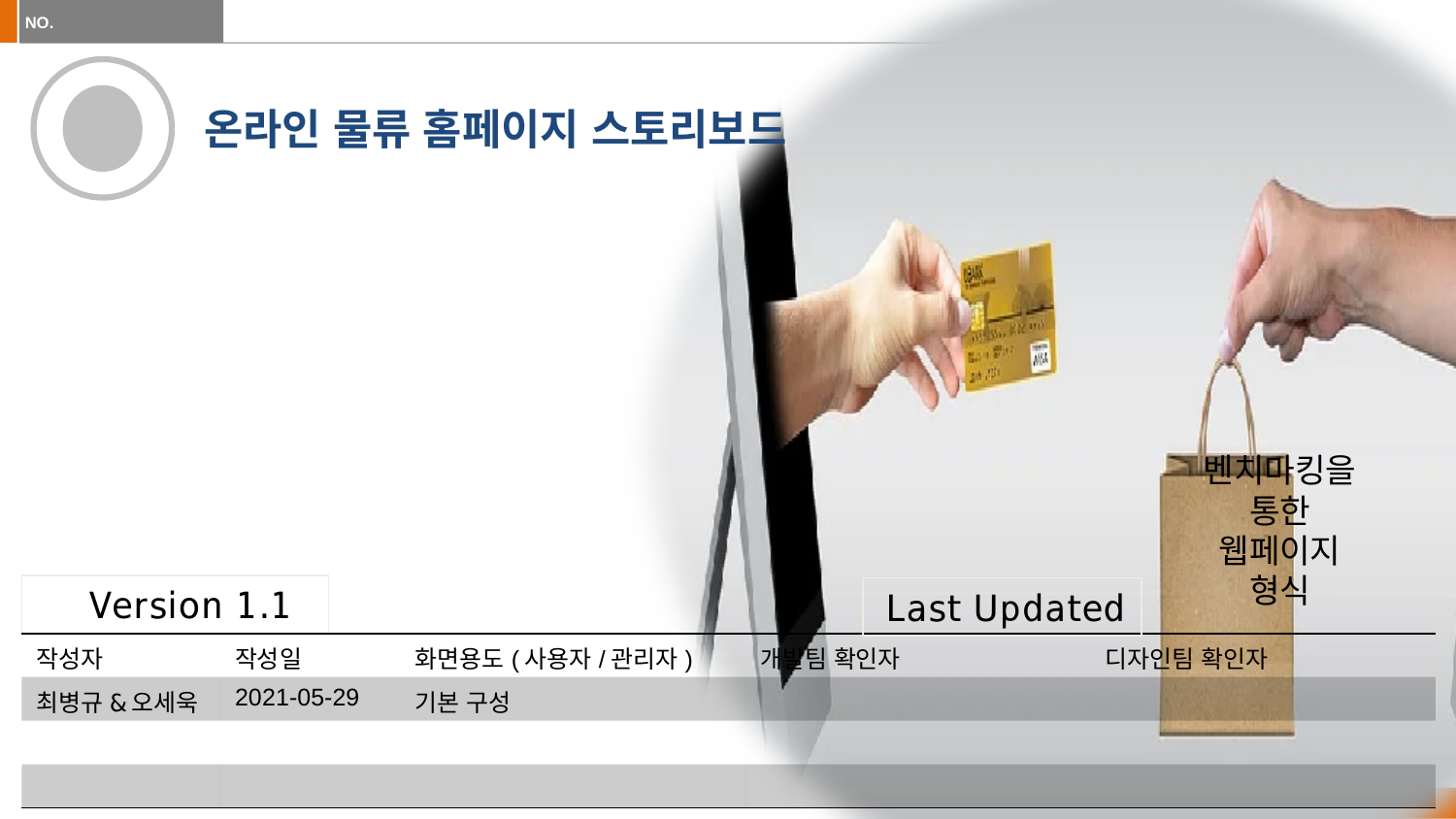

온라인 물류 홈페이지 스토리보드
벤치마킹을 통한 웹페이지 형식
     Version 1.1
Last Updated
| 작성자 | 작성일 | 화면용도(사용자/관리자) | 개발팀 확인자 | 디자인팀 확인자 |
| --- | --- | --- | --- | --- |
| 최병규&오세욱 | 2021-05-29 | 기본 구성 |  |  |
|  |  |  |  |  |
|  |  |  |  |  |